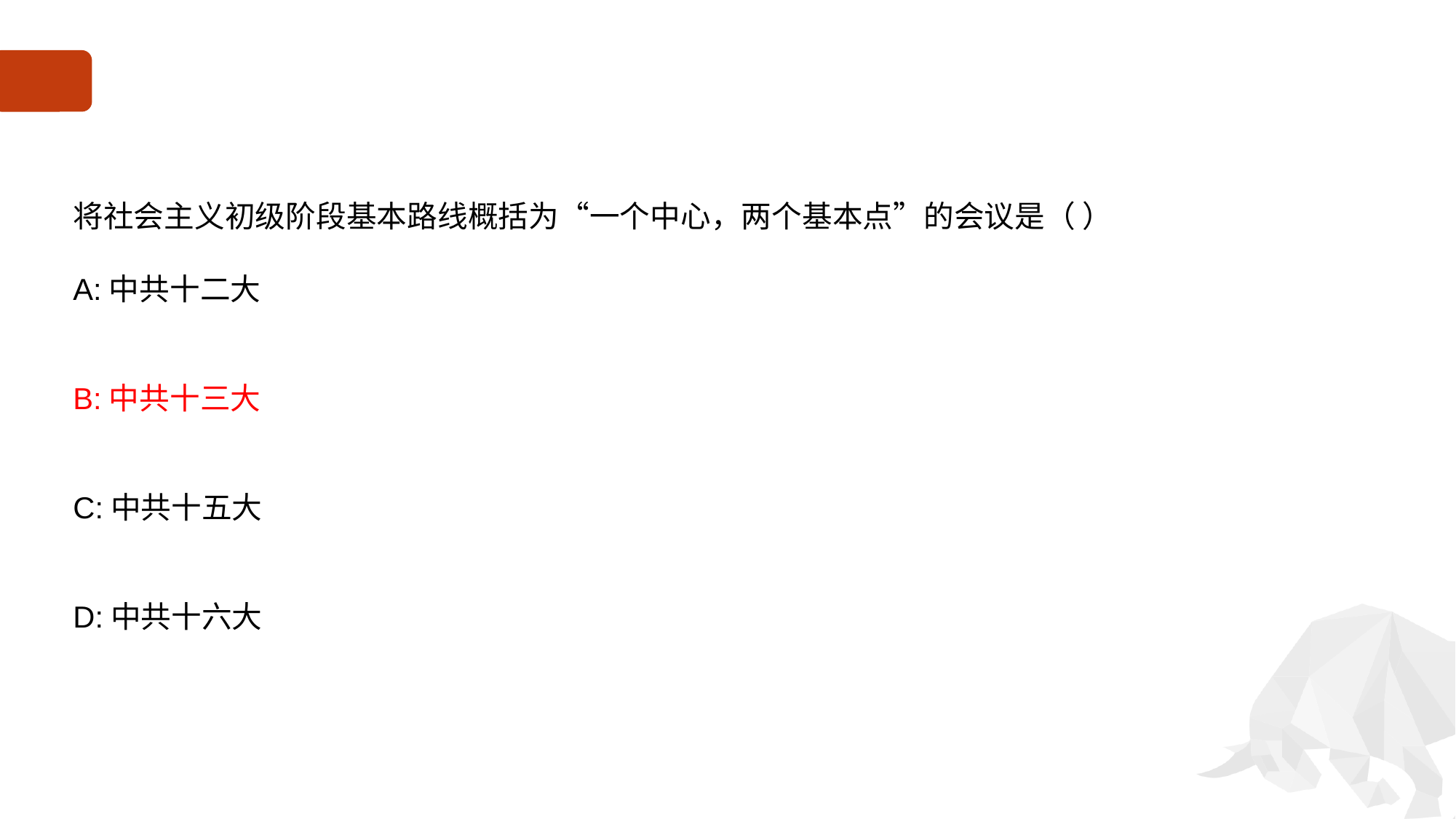

#
将社会主义初级阶段基本路线概括为“一个中心，两个基本点”的会议是（ ）

A:中共十二大

B:中共十三大

C:中共十五大

D:中共十六大